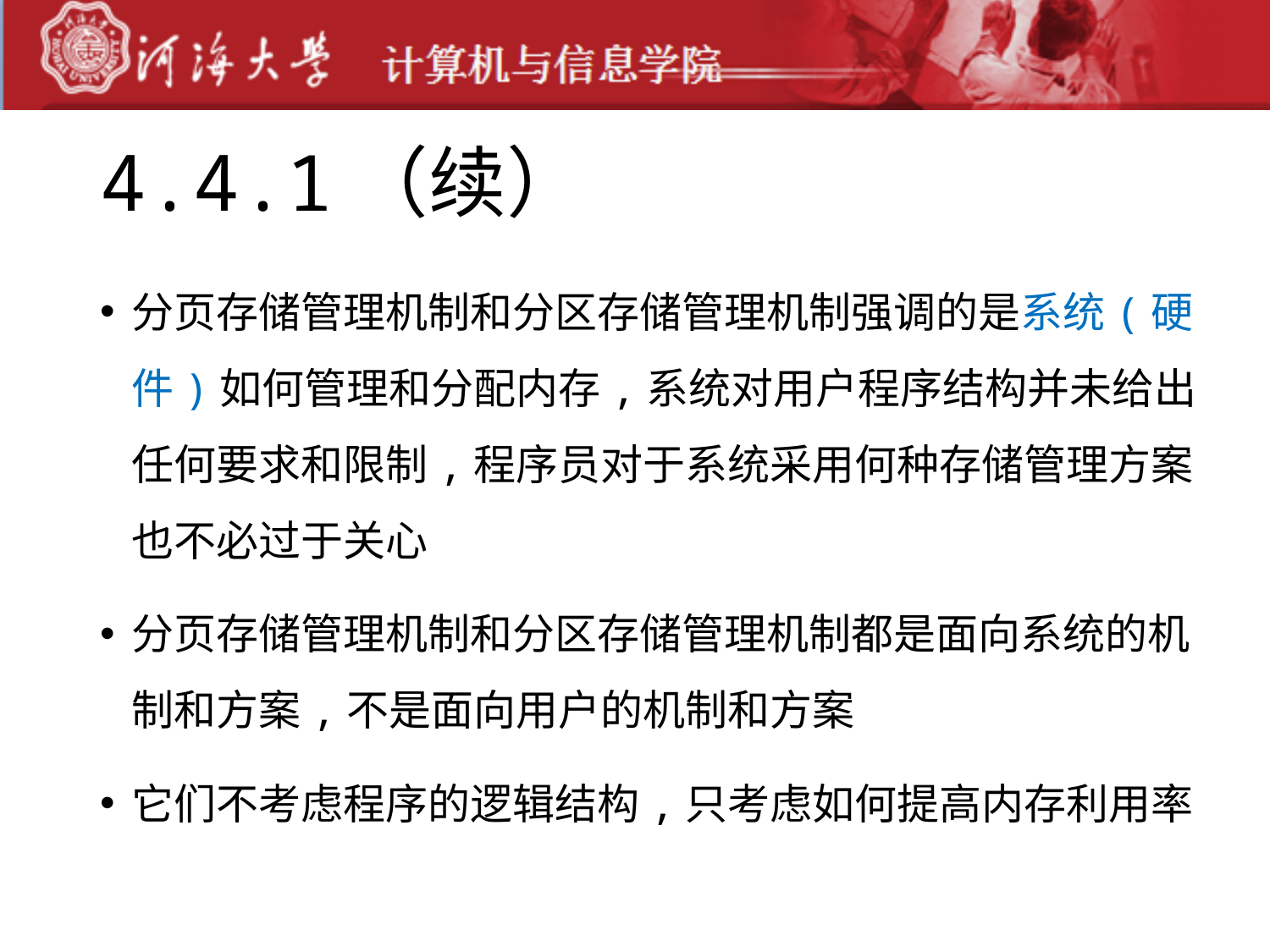

# 4.4.1（续）
分页存储管理机制和分区存储管理机制强调的是系统(硬件)如何管理和分配内存,系统对用户程序结构并未给出任何要求和限制,程序员对于系统采用何种存储管理方案也不必过于关心
分页存储管理机制和分区存储管理机制都是面向系统的机制和方案,不是面向用户的机制和方案
它们不考虑程序的逻辑结构,只考虑如何提高内存利用率